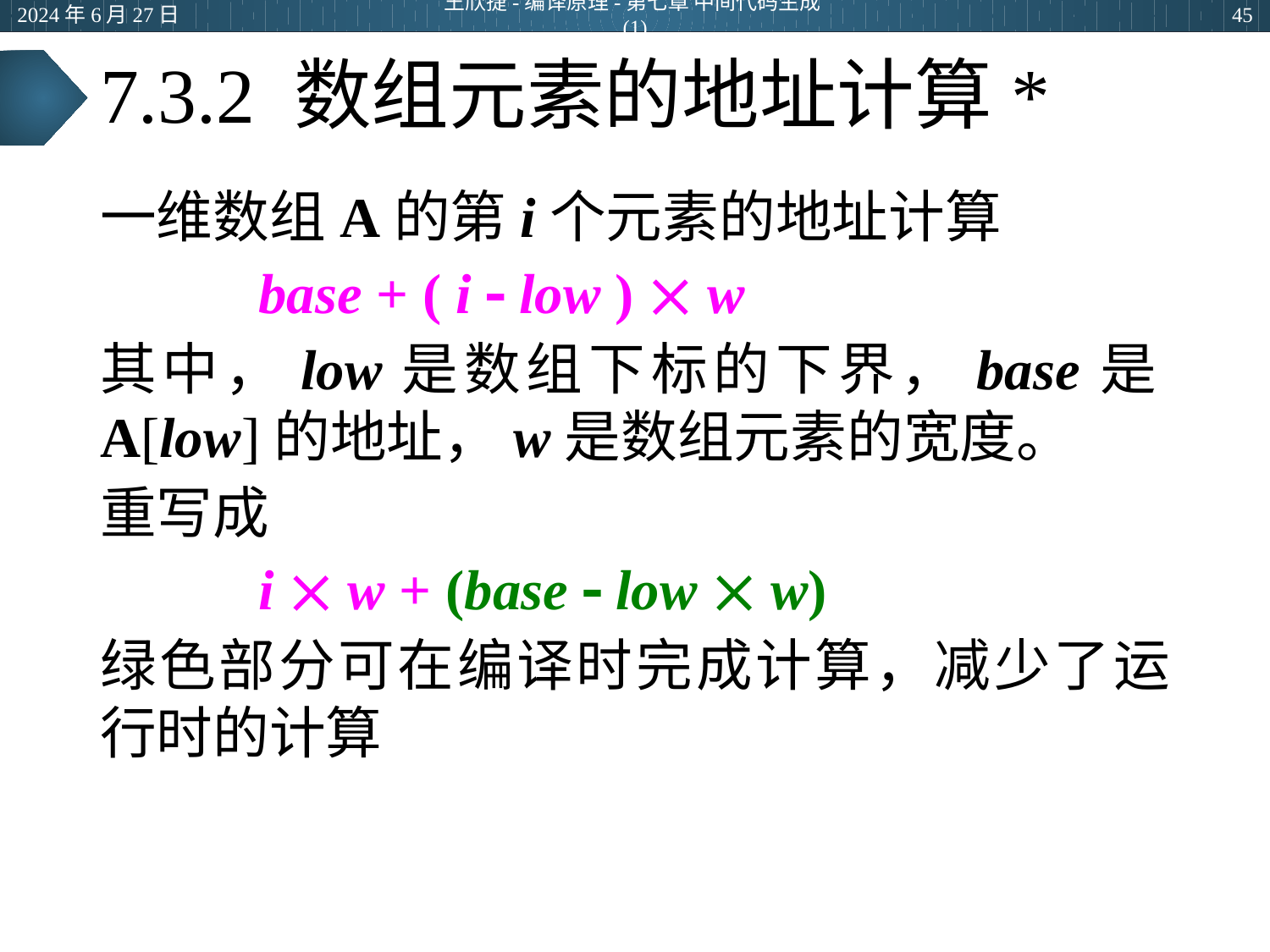

2024年6月27日
王欣捷-编译原理-第七章 中间代码生成(1)
45
# 7.3.2 数组元素的地址计算*
一维数组A的第i个元素的地址计算
		base + ( i − low ) × w
其中，low是数组下标的下界，base是A[low]的地址，w是数组元素的宽度。
重写成
		i × w + (base − low × w)
绿色部分可在编译时完成计算，减少了运行时的计算